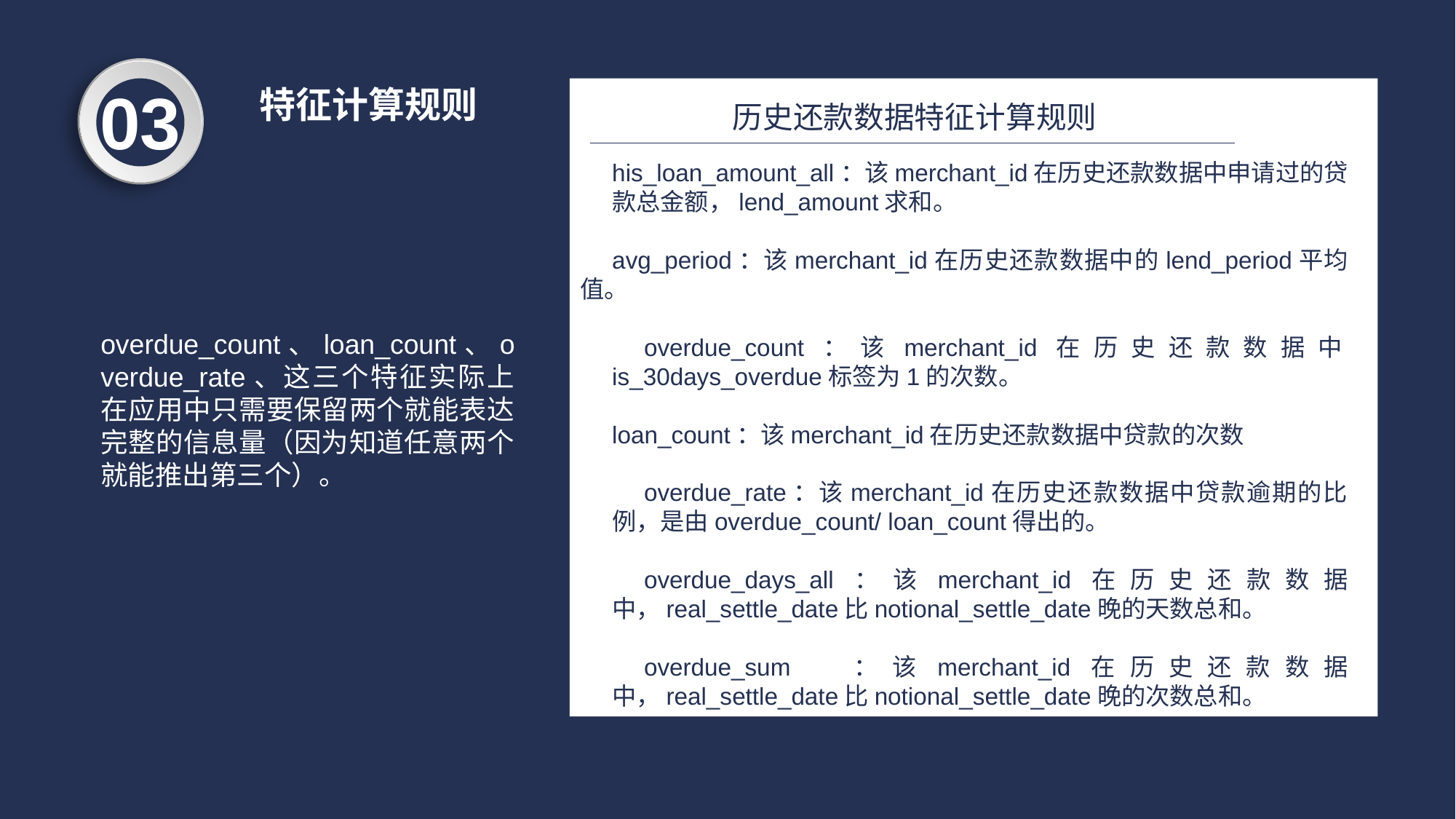

本来就有的特征
03
特征计算规则

历史还款数据特征计算规则
his_loan_amount_all：该merchant_id在历史还款数据中申请过的贷款总金额，lend_amount求和。

avg_period：该merchant_id在历史还款数据中的lend_period平均值。

overdue_count：该merchant_id在历史还款数据中is_30days_overdue标签为1的次数。

loan_count：该merchant_id在历史还款数据中贷款的次数

overdue_rate：该merchant_id在历史还款数据中贷款逾期的比例，是由overdue_count/ loan_count得出的。

overdue_days_all：该merchant_id在历史还款数据中，real_settle_date比notional_settle_date晚的天数总和。

overdue_sum  ：该merchant_id在历史还款数据中，real_settle_date比notional_settle_date晚的次数总和。

overdue_count、loan_count、overdue_rate、这三个特征实际上在应用中只需要保留两个就能表达完整的信息量（因为知道任意两个就能推出第三个）。